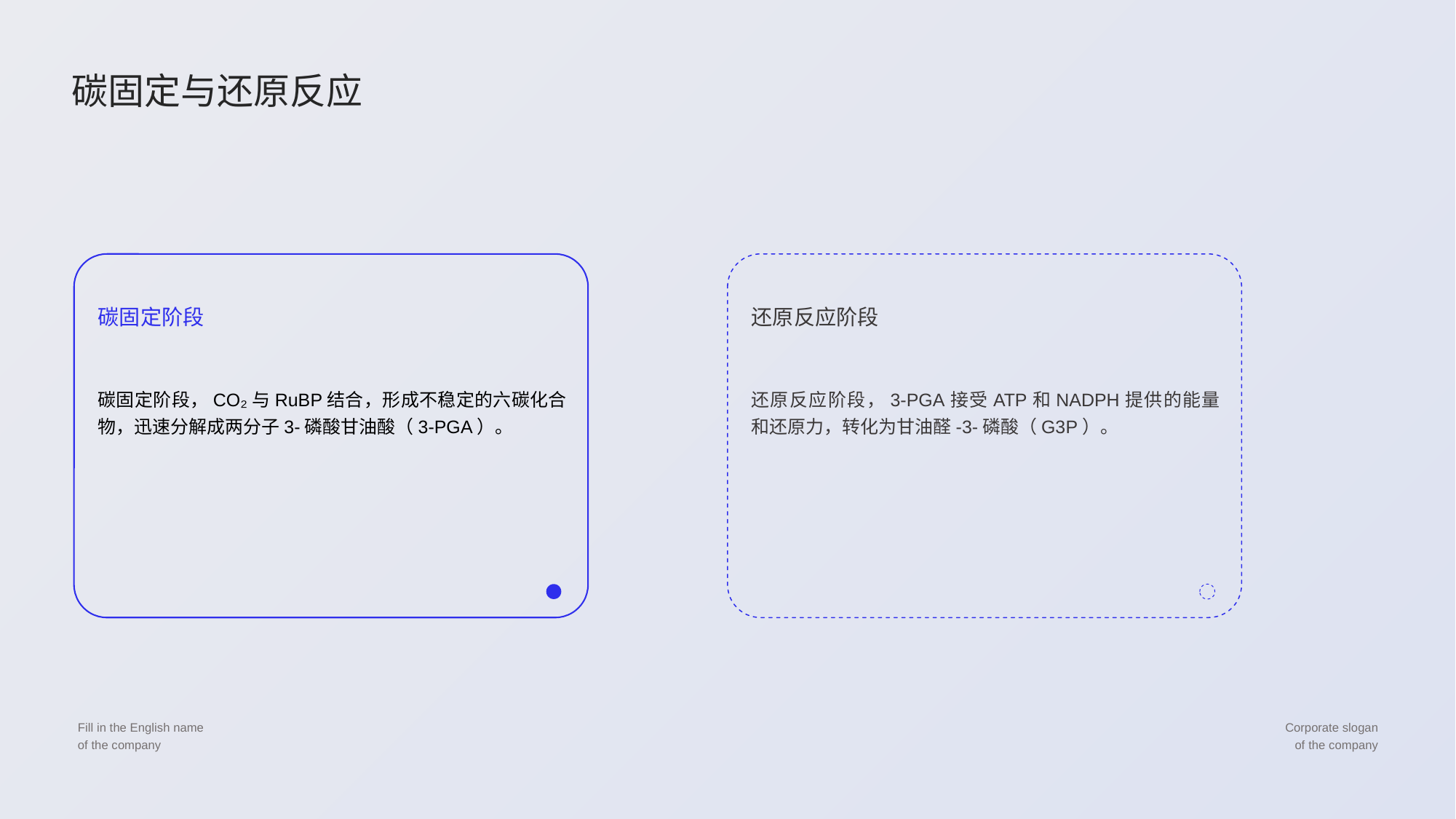

碳固定与还原反应

碳固定阶段
还原反应阶段
碳固定阶段，CO₂与RuBP结合，形成不稳定的六碳化合物，迅速分解成两分子3-磷酸甘油酸（3-PGA）。
还原反应阶段，3-PGA接受ATP和NADPH提供的能量和还原力，转化为甘油醛-3-磷酸（G3P）。

Fill in the English name
of the company
Corporate slogan
of the company